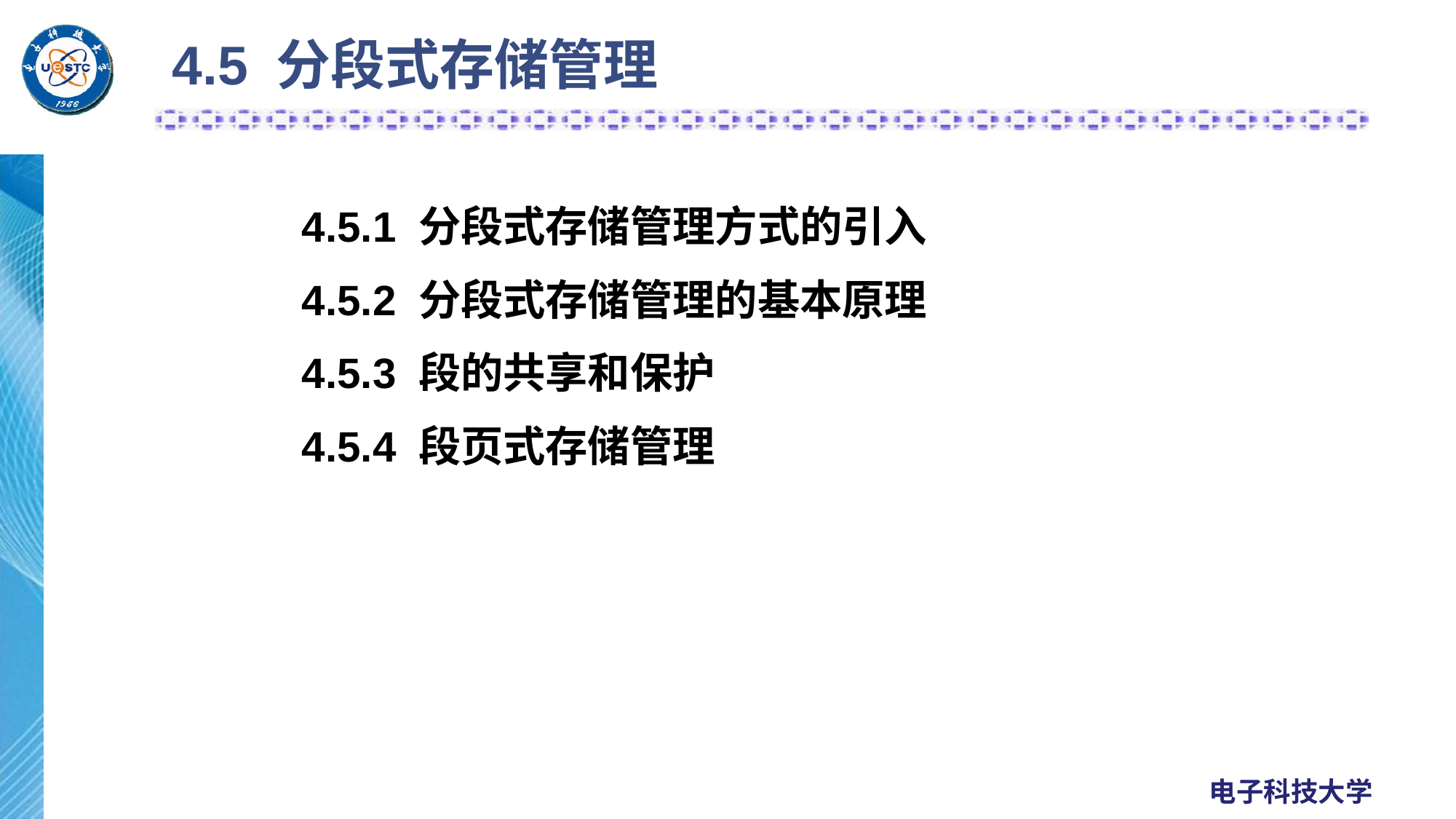

# 4.5 分段式存储管理
4.5.1 分段式存储管理方式的引入
4.5.2 分段式存储管理的基本原理
4.5.3 段的共享和保护
4.5.4 段页式存储管理

137